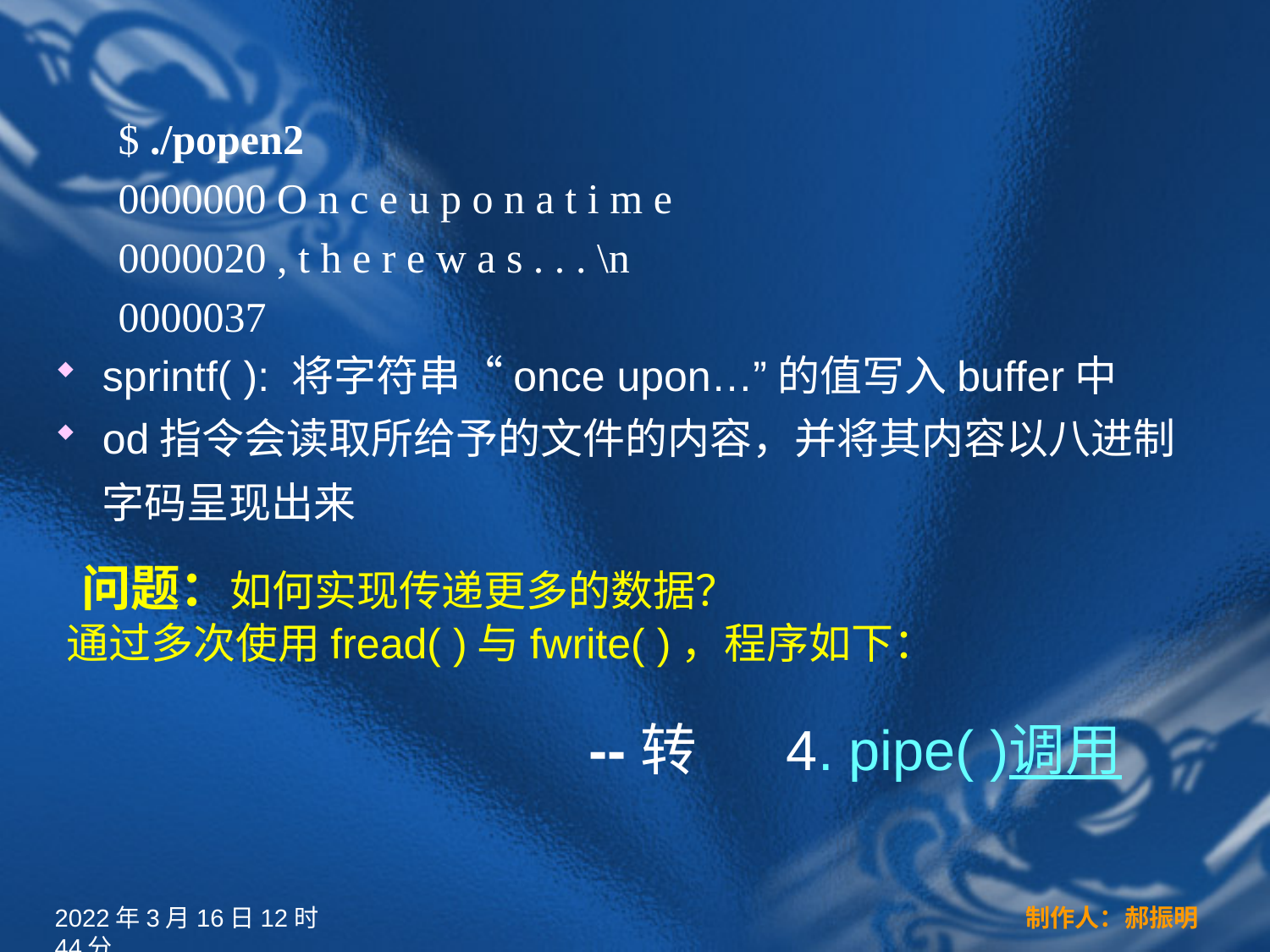

#
$ ./popen2
0000000 O n c e u p o n a t i m e
0000020 , t h e r e w a s . . . \n
0000037
sprintf( ): 将字符串“once upon…”的值写入buffer中
od指令会读取所给予的文件的内容，并将其内容以八进制字码呈现出来

  问题：如何实现传递更多的数据？
  通过多次使用fread( )与fwrite( )，程序如下：
--转      4. pipe( )调用
2022年3月16日12时44分
制作人：郝振明